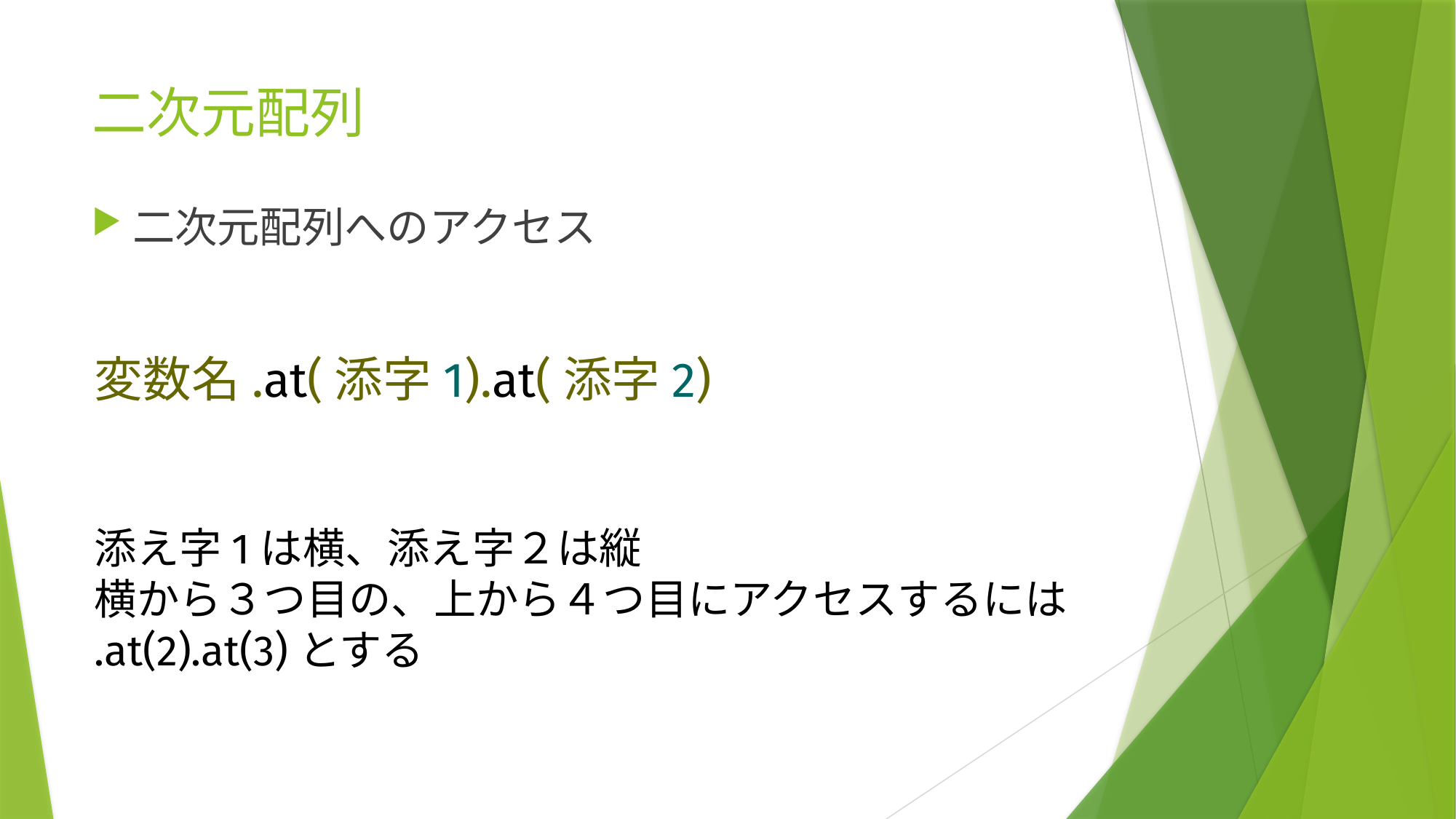

# 二次元配列
二次元配列へのアクセス
変数名.at(添字1).at(添字2)
添え字1は横、添え字２は縦
横から３つ目の、上から４つ目にアクセスするには
.at(2).at(3)とする